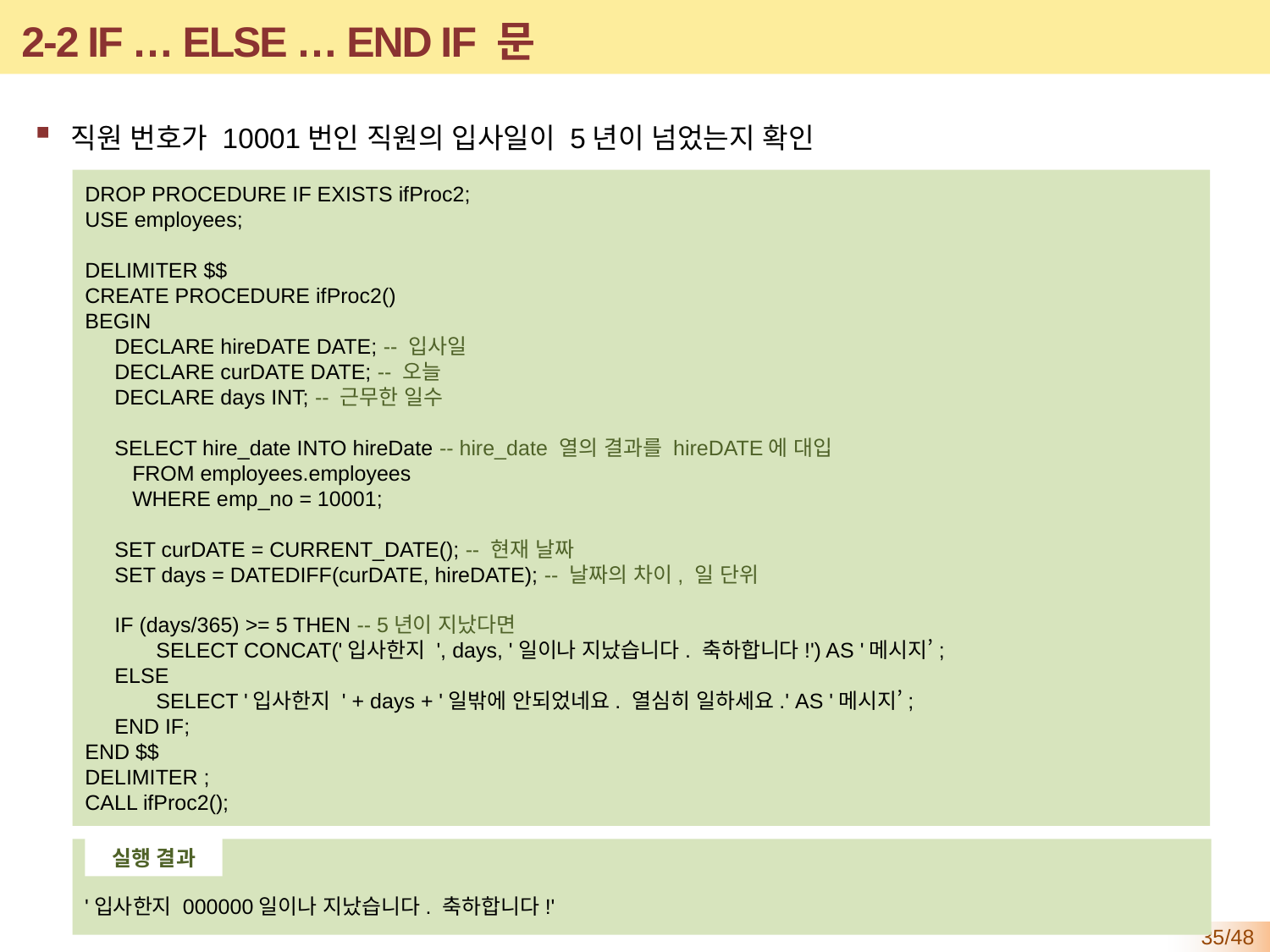

# 2-2 IF … ELSE … END IF 문
직원 번호가 10001번인 직원의 입사일이 5년이 넘었는지 확인
DROP PROCEDURE IF EXISTS ifProc2;
USE employees;

DELIMITER $$
CREATE PROCEDURE ifProc2()
BEGIN
     DECLARE hireDATE DATE; -- 입사일
     DECLARE curDATE DATE; -- 오늘
     DECLARE days INT; -- 근무한 일수

     SELECT hire_date INTO hireDate -- hire_date 열의 결과를 hireDATE에 대입
        FROM employees.employees
        WHERE emp_no = 10001;

     SET curDATE = CURRENT_DATE(); -- 현재 날짜
     SET days = DATEDIFF(curDATE, hireDATE); -- 날짜의 차이, 일 단위

     IF (days/365) >= 5 THEN -- 5년이 지났다면
            SELECT CONCAT('입사한지 ', days, '일이나 지났습니다. 축하합니다!') AS '메시지’;
     ELSE
            SELECT '입사한지 ' + days + '일밖에 안되었네요. 열심히 일하세요.' AS '메시지’;
     END IF;
END $$
DELIMITER ;
CALL ifProc2();
실행 결과

'입사한지 000000일이나 지났습니다. 축하합니다!'